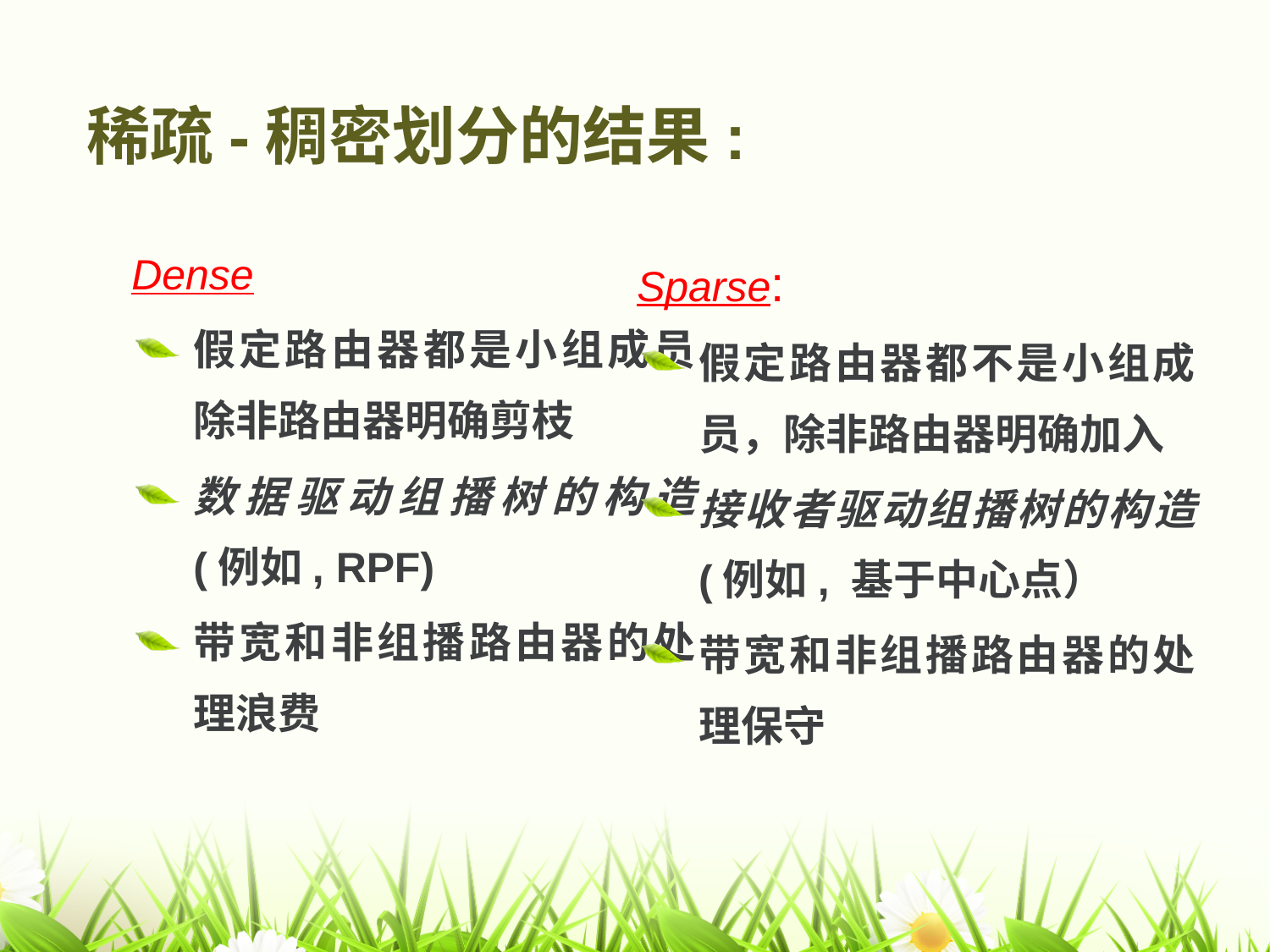

# 稀疏-稠密划分的结果:
Dense
假定路由器都是小组成员除非路由器明确剪枝
数据驱动组播树的构造 (例如, RPF)
带宽和非组播路由器的处理浪费
Sparse:
假定路由器都不是小组成员，除非路由器明确加入
接收者驱动组播树的构造 (例如, 基于中心点）
带宽和非组播路由器的处理保守